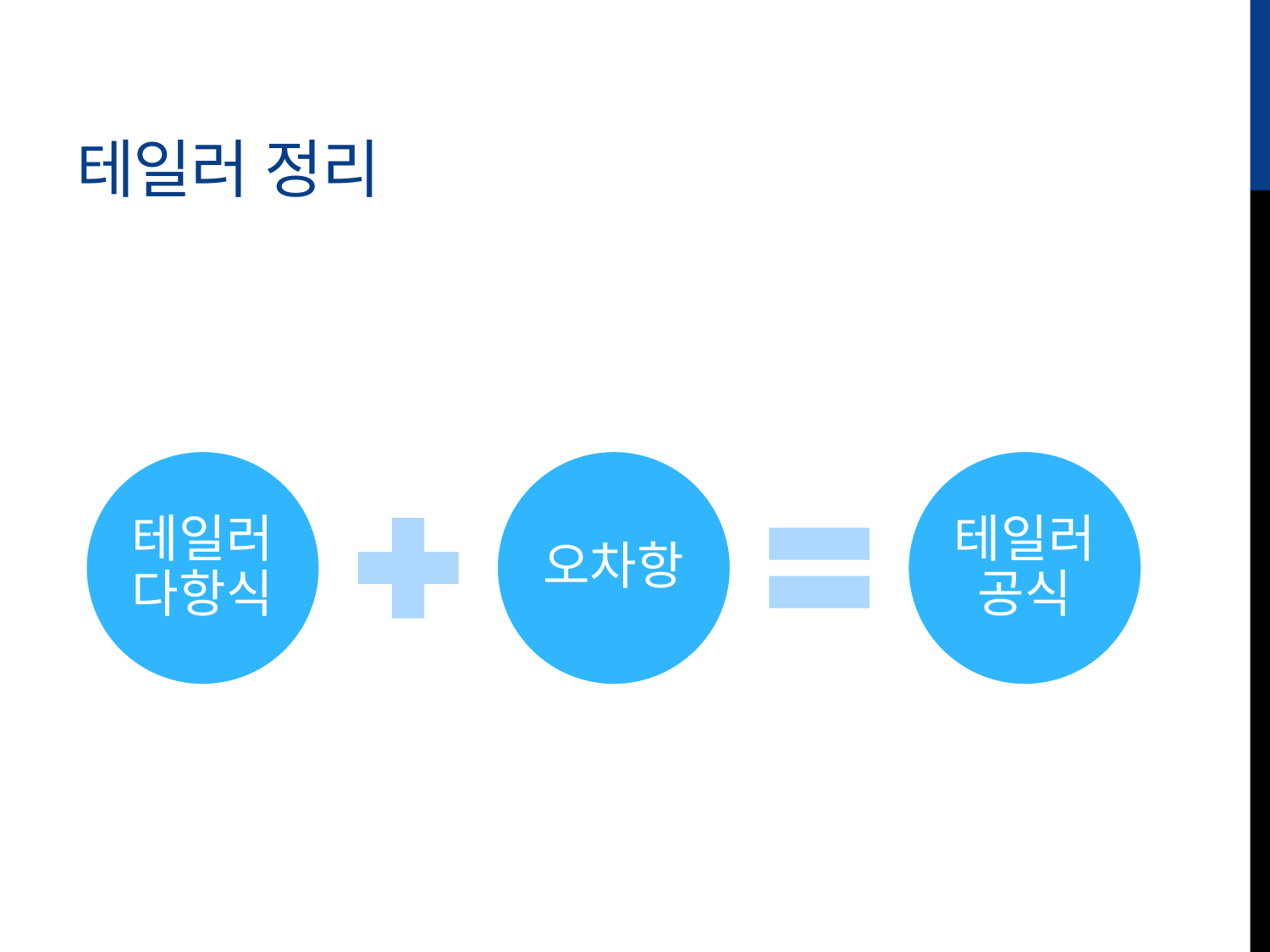

# 테일러 정리

테일러 다항식

오차항

테일러 공식